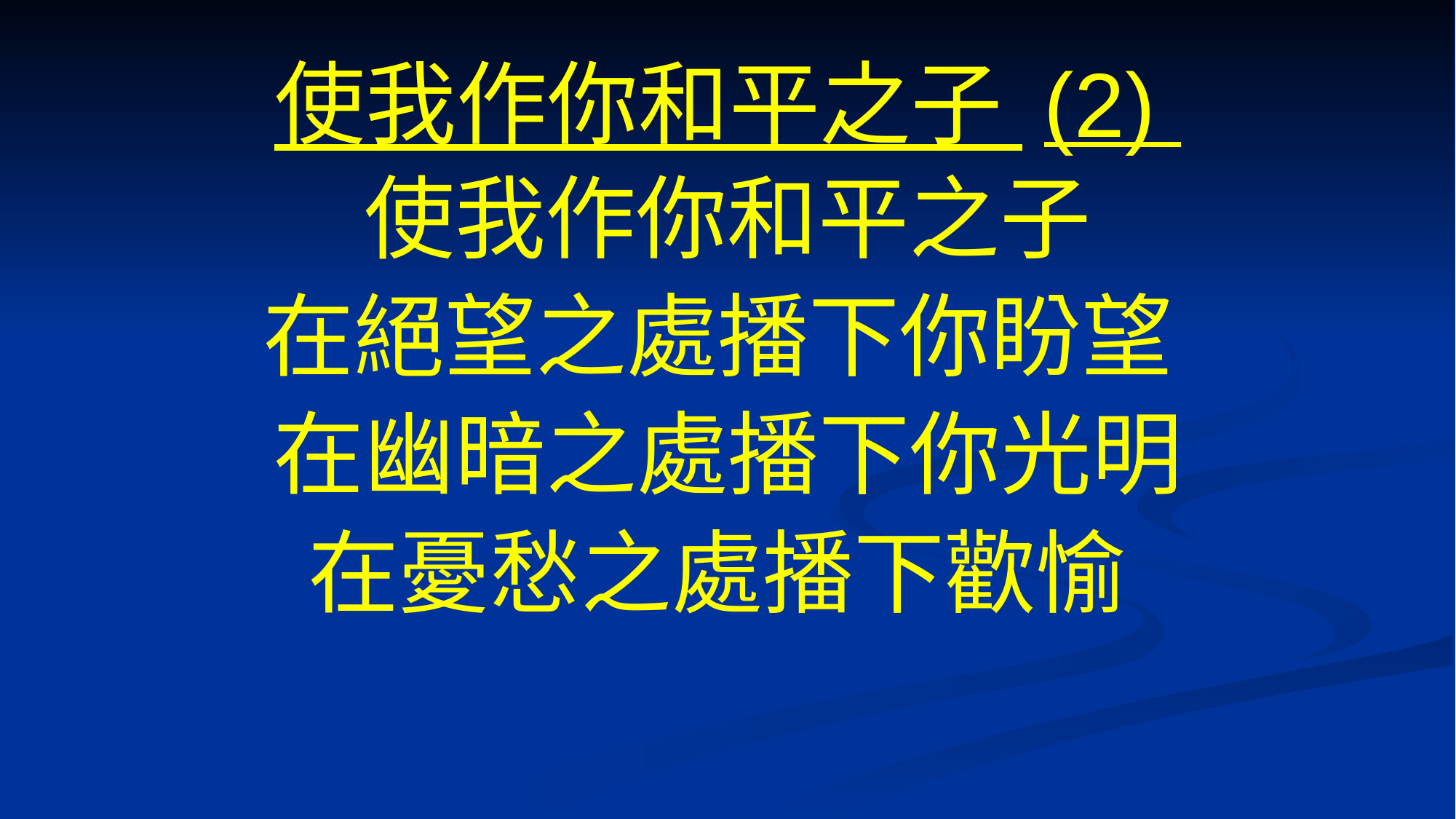

# 使我作你和平之子 (2)
使我作你和平之子
在絕望之處播下你盼望
在幽暗之處播下你光明
在憂愁之處播下歡愉